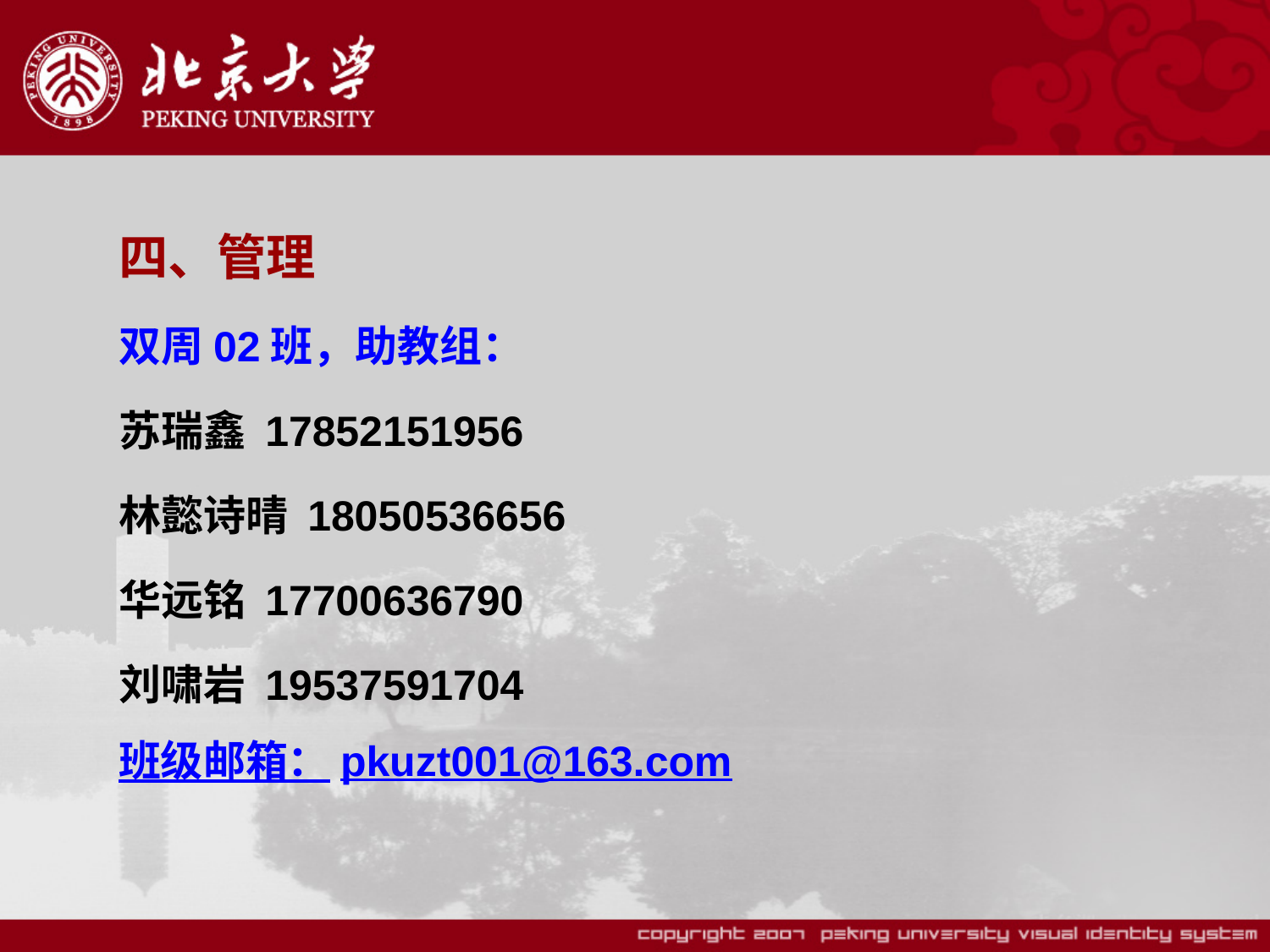

四、管理
双周02班，助教组：
苏瑞鑫 17852151956
林懿诗晴 18050536656
华远铭 17700636790
刘啸岩 19537591704
班级邮箱：pkuzt001@163.com